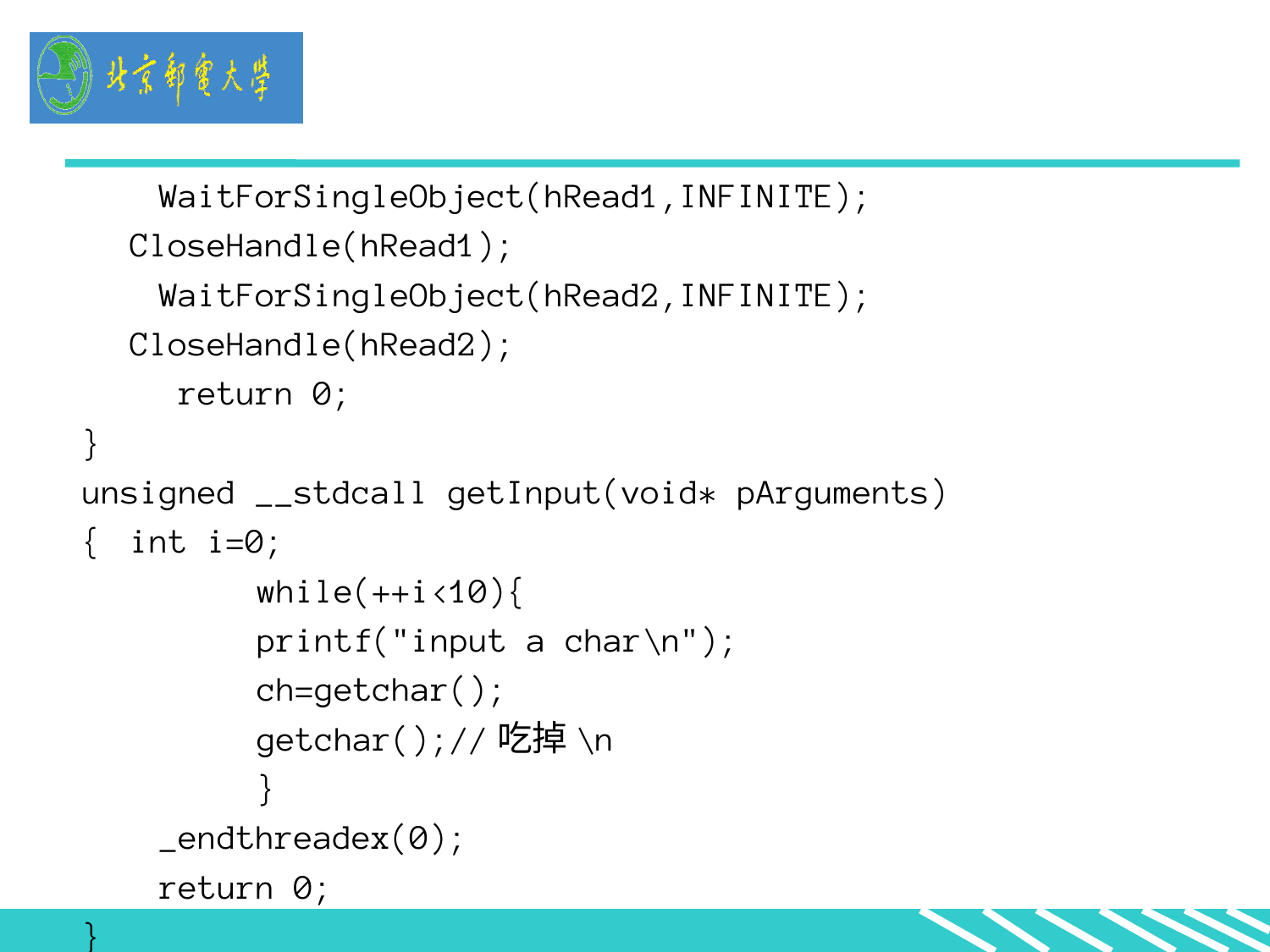

WaitForSingleObject(hRead1,INFINITE);
	CloseHandle(hRead1);
    WaitForSingleObject(hRead2,INFINITE);
	CloseHandle(hRead2);
     return 0;
}
unsigned __stdcall getInput(void* pArguments)
{	int i=0;
   	while(++i<10){
     	printf("input a char\n");
      	ch=getchar();
      	getchar();//吃掉\n
   	}
    _endthreadex(0);
    return 0;
}